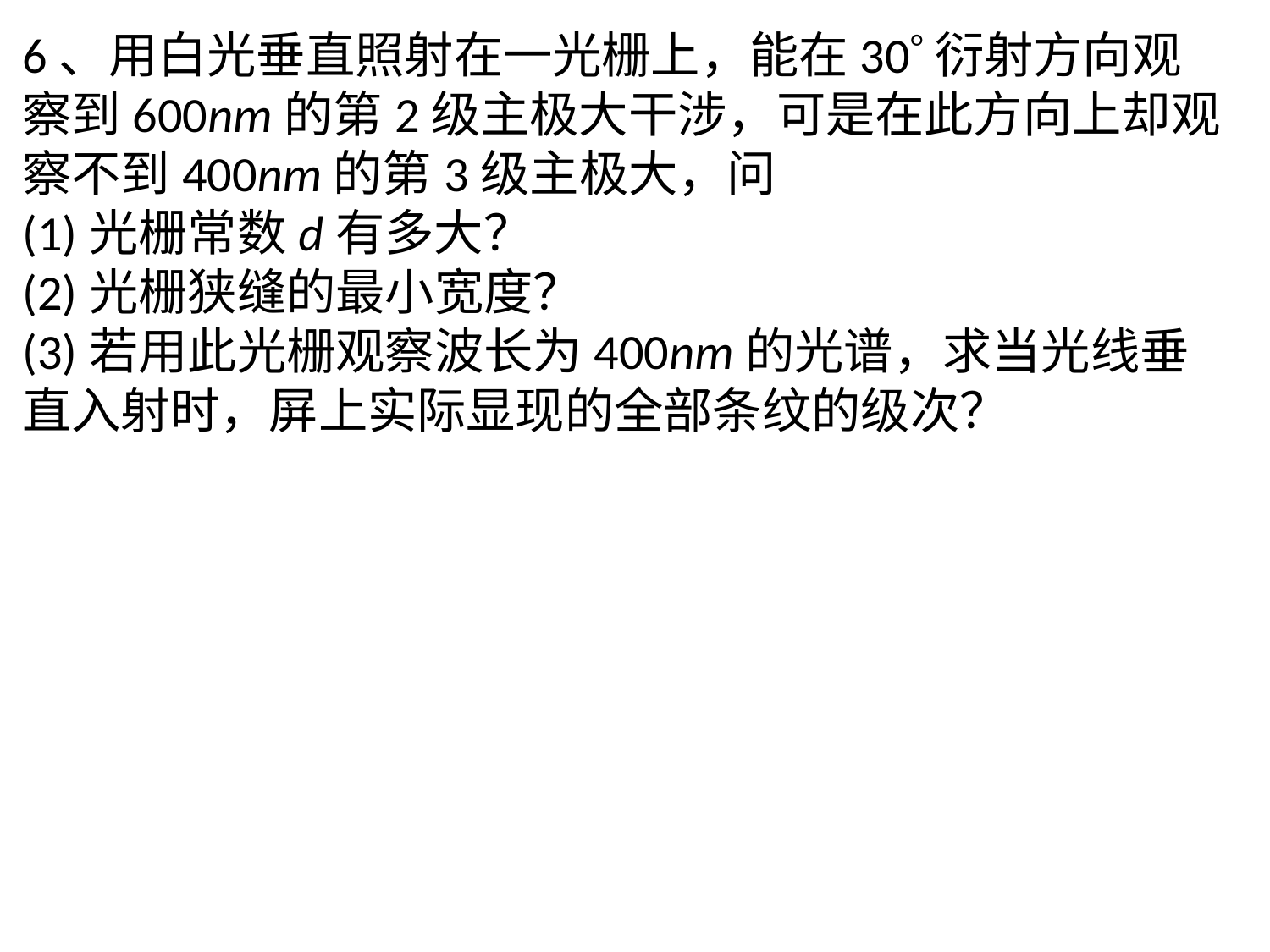

6、用白光垂直照射在一光栅上，能在30°衍射方向观察到600nm的第2级主极大干涉，可是在此方向上却观察不到400nm的第3级主极大，问
(1)光栅常数d有多大？
(2)光栅狭缝的最小宽度？
(3)若用此光栅观察波长为400nm的光谱，求当光线垂直入射时，屏上实际显现的全部条纹的级次？